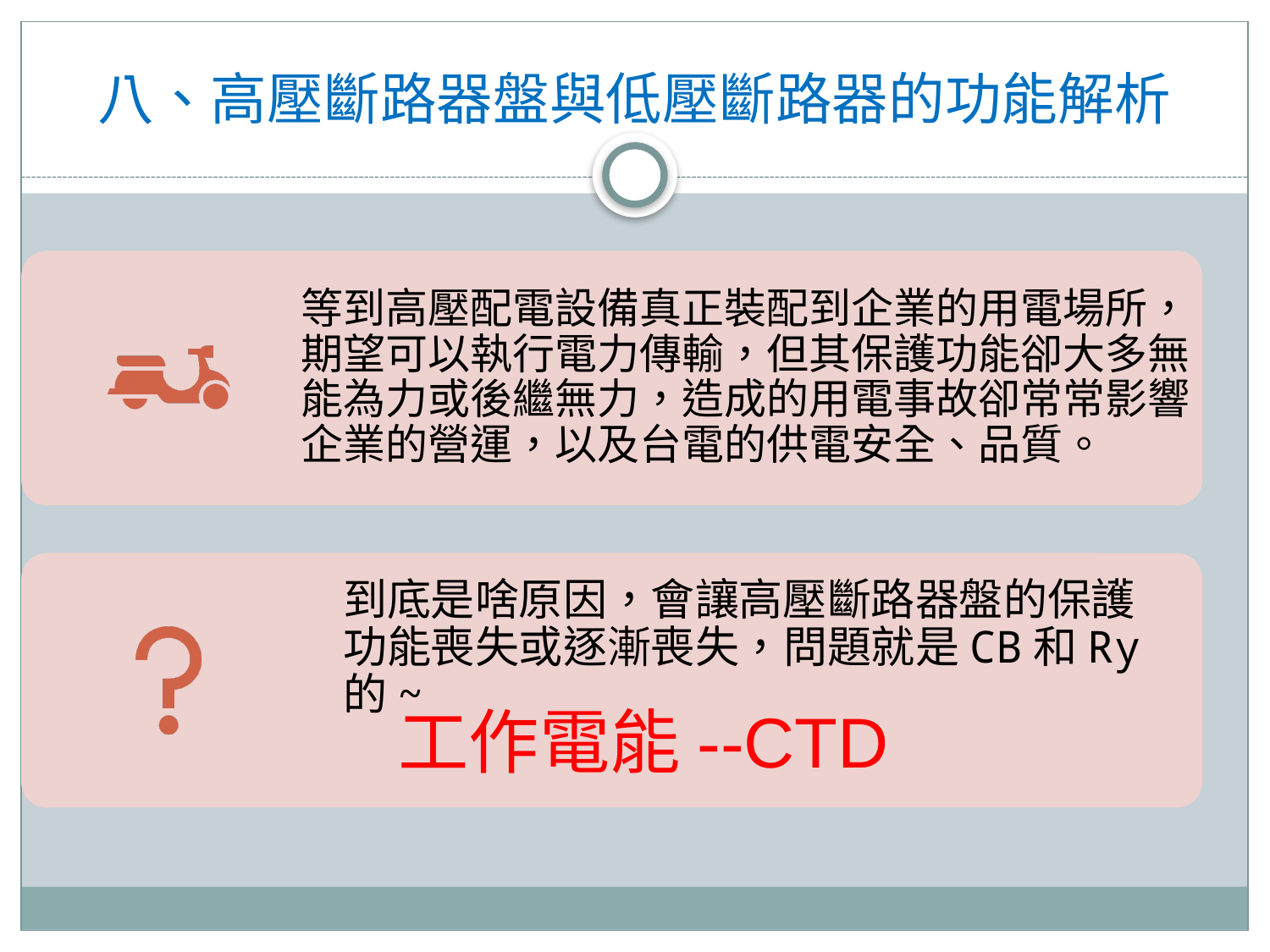

# 八、高壓斷路器盤與低壓斷路器的功能解析
等到高壓配電設備真正裝配到企業的用電場所，期望可以執行電力傳輸，但其保護功能卻大多無能為力或後繼無力，造成的用電事故卻常常影響企業的營運，以及台電的供電安全、品質。
到底是啥原因，會讓高壓斷路器盤的保護功能喪失或逐漸喪失，問題就是CB和Ry的~

工作電能--CTD